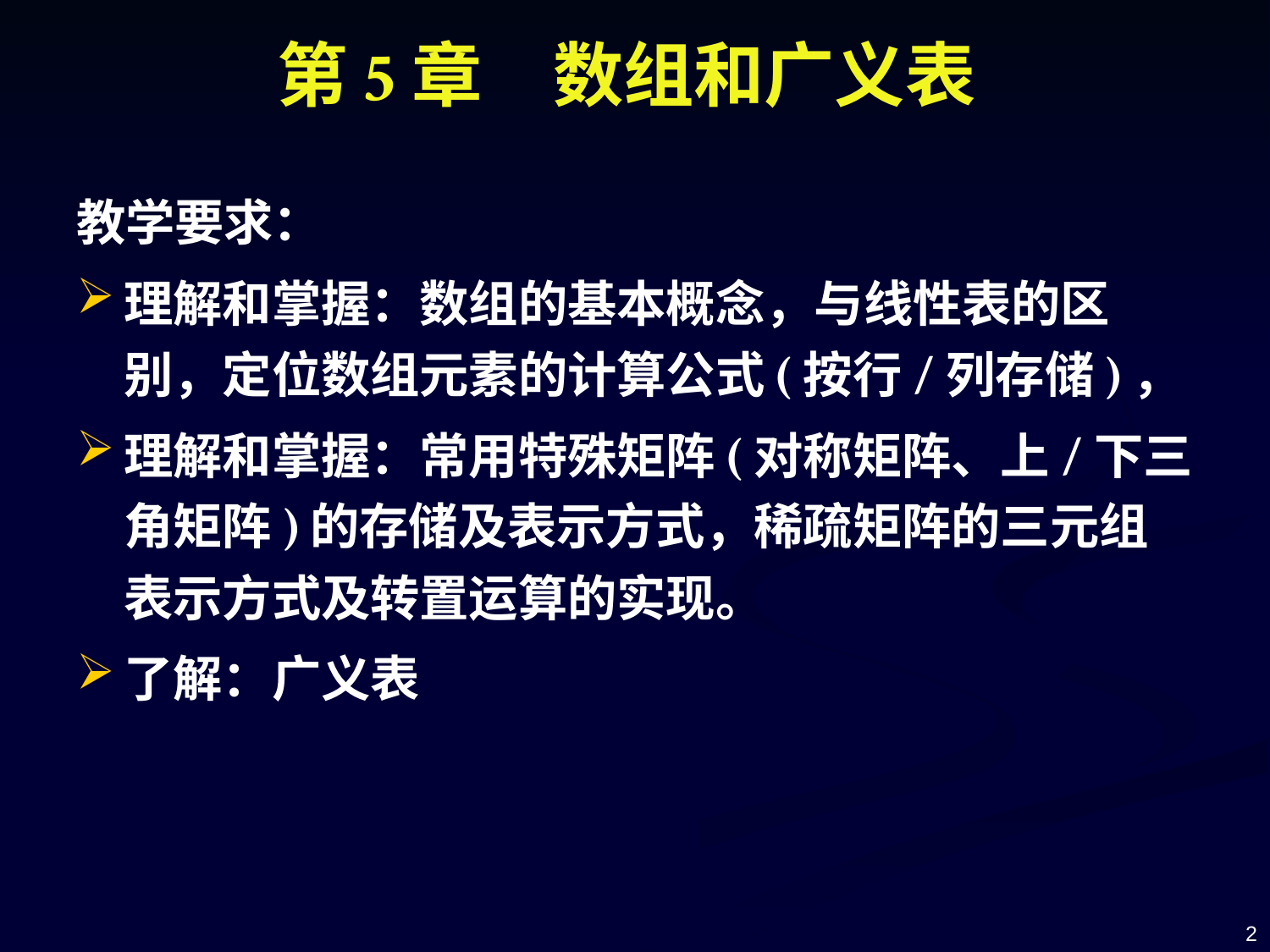

# 第5章　数组和广义表
教学要求：
理解和掌握：数组的基本概念，与线性表的区别，定位数组元素的计算公式(按行/列存储)，
理解和掌握：常用特殊矩阵(对称矩阵、上/下三角矩阵)的存储及表示方式，稀疏矩阵的三元组表示方式及转置运算的实现。
了解：广义表
2